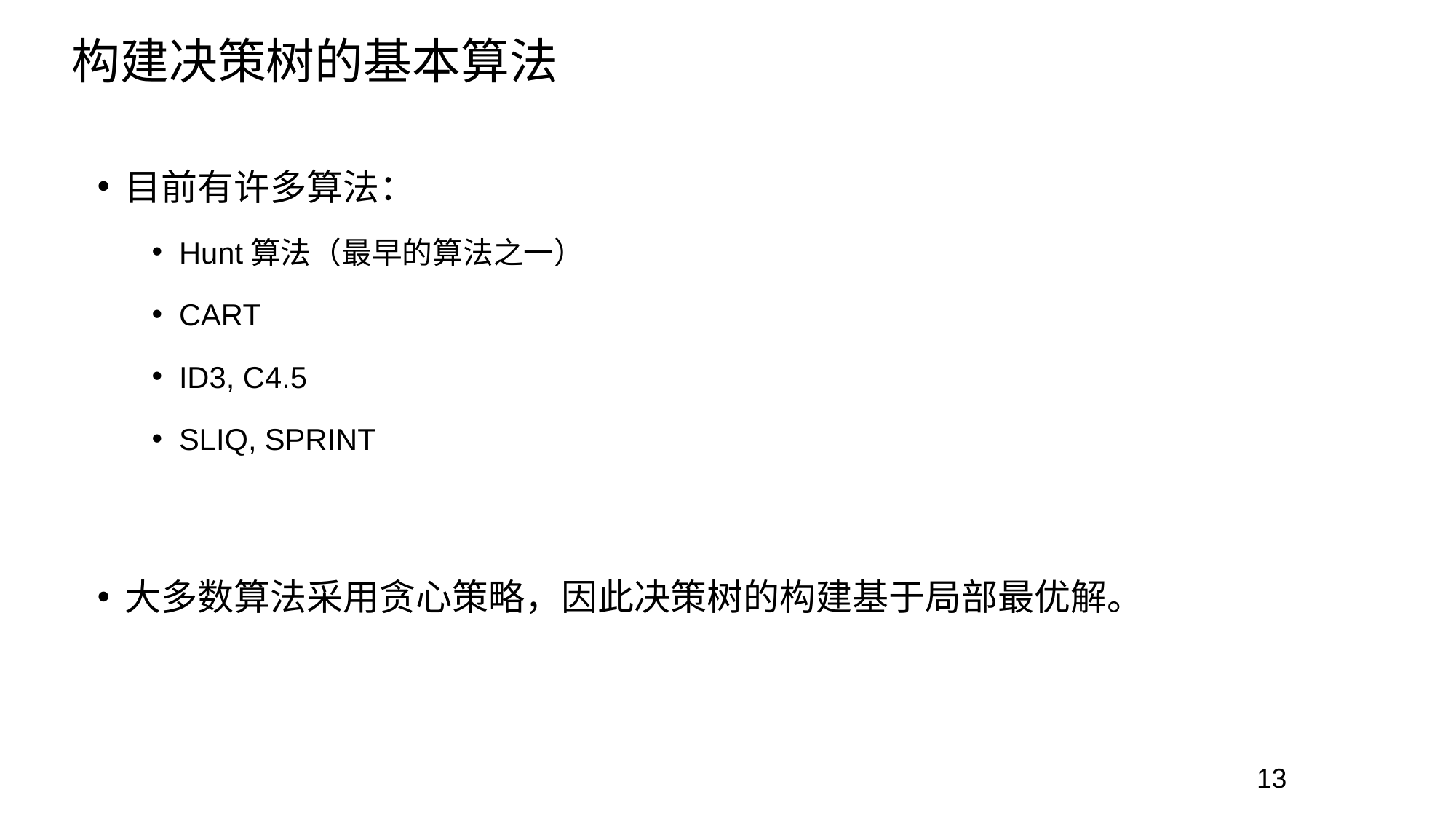

# 构建决策树的基本算法
目前有许多算法：
Hunt算法（最早的算法之一）
CART
ID3, C4.5
SLIQ, SPRINT

大多数算法采用贪心策略，因此决策树的构建基于局部最优解。
13